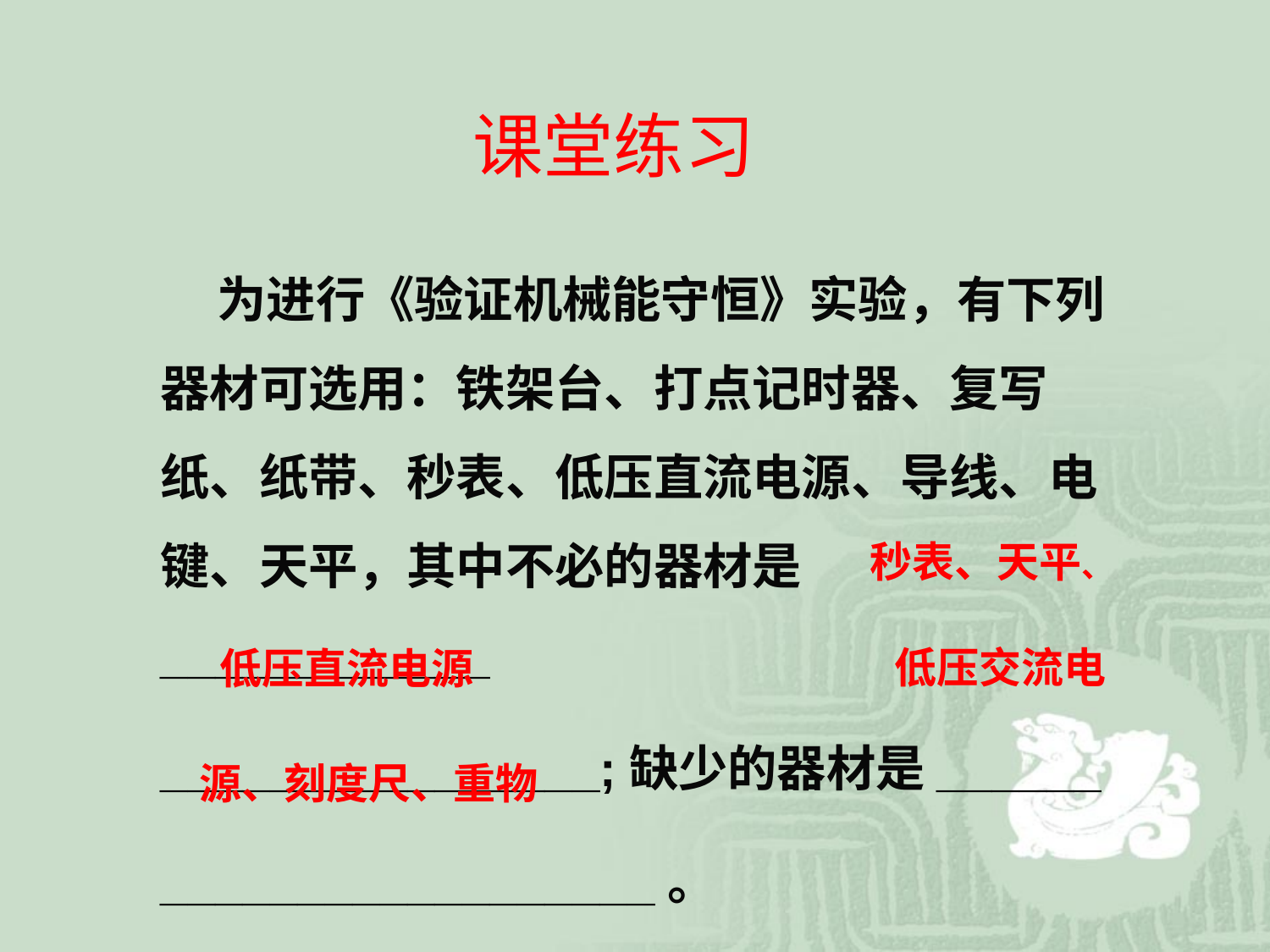

课堂练习
    为进行《验证机械能守恒》实验，有下列器材可选用：铁架台、打点记时器、复写纸、纸带、秒表、低压直流电源、导线、电键、天平，其中不必的器材是____________
________________;缺少的器材是______
__________________。
秒表、天平、
低压交流电
低压直流电源
源、刻度尺、重物